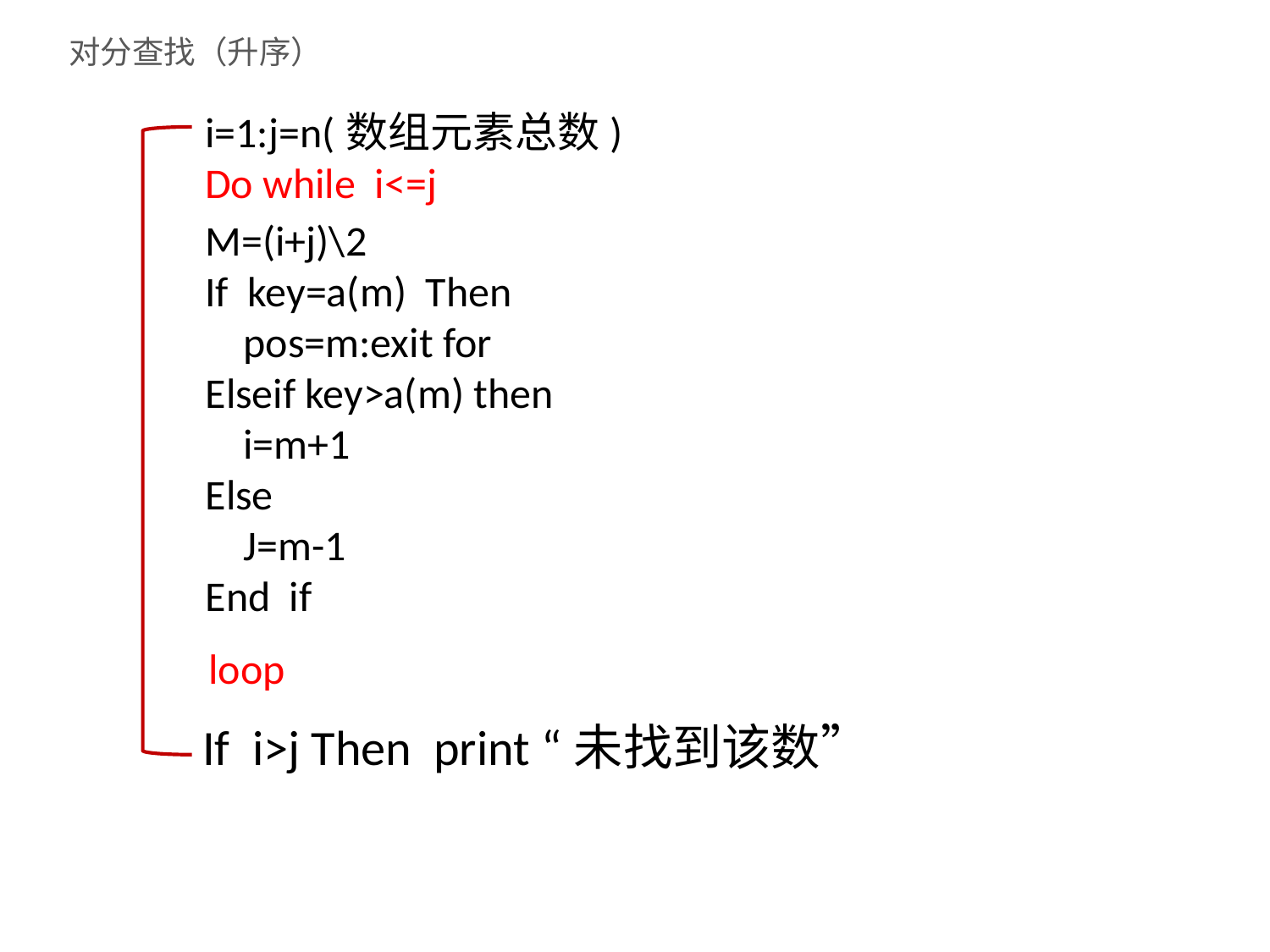

PART 1
对分查找（升序）
i=1:j=n(数组元素总数)
Do while  i<=j

M=(i+j)\2
If  key=a(m)  Then
    pos=m:exit for
Elseif key>a(m) then
    i=m+1
Else
    J=m-1
End  if
loop
If  i>j Then  print “未找到该数”